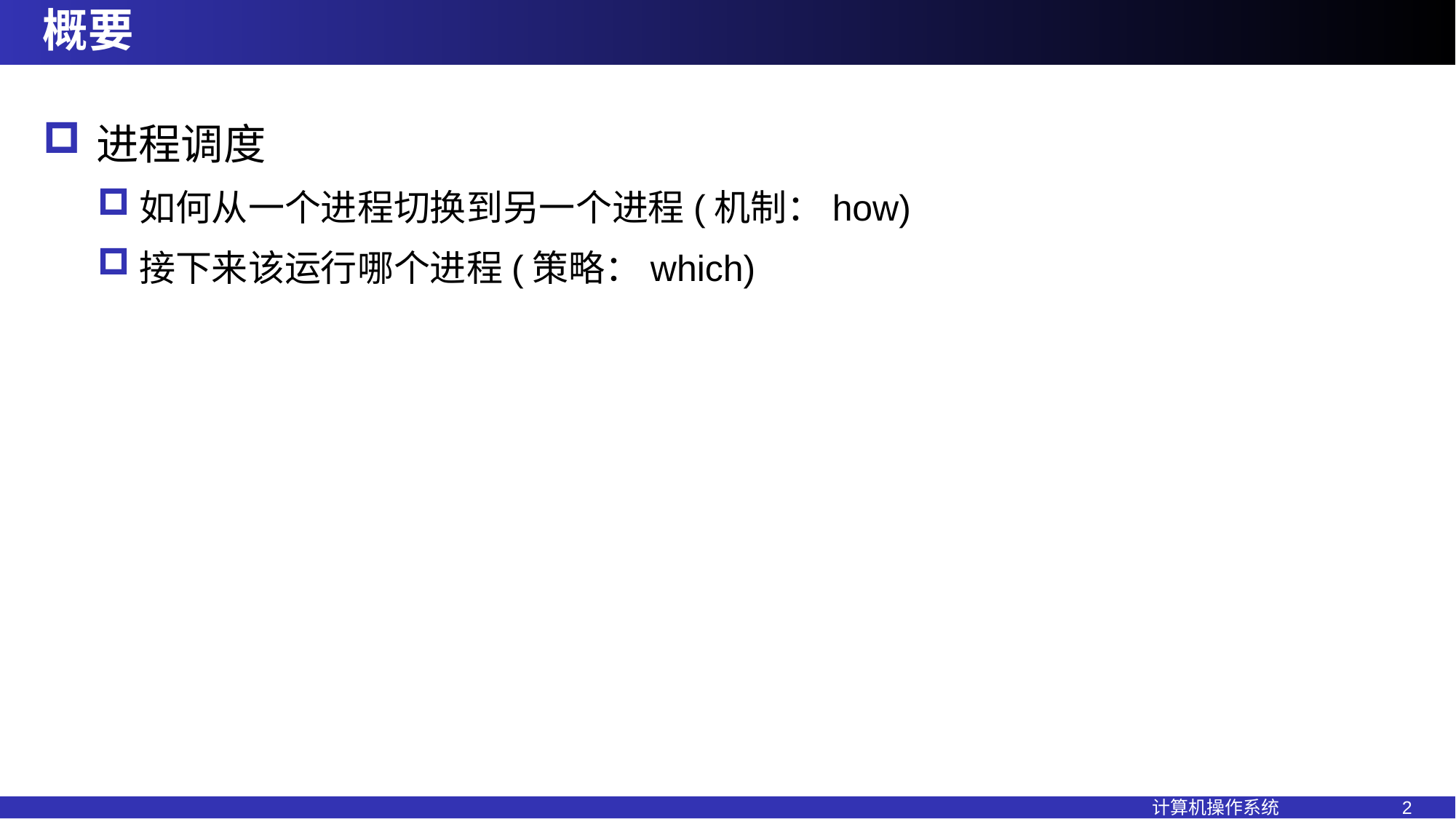

# 概要
进程调度
如何从一个进程切换到另一个进程(机制：how)
接下来该运行哪个进程(策略：which)
计算机操作系统                     2